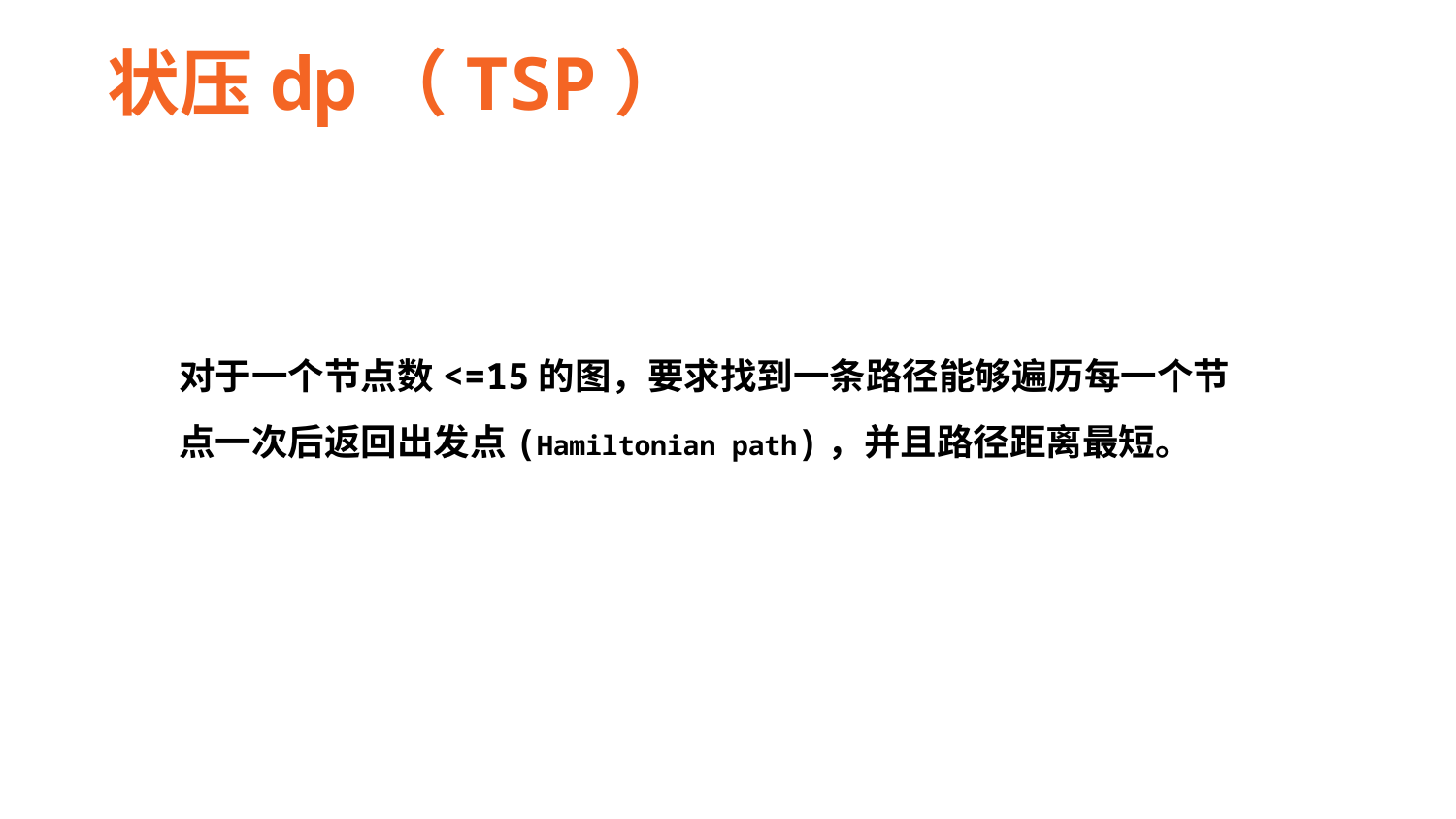

状压dp（TSP）

对于一个节点数<=15的图，要求找到一条路径能够遍历每一个节点一次后返回出发点(Hamiltonian path)，并且路径距离最短。